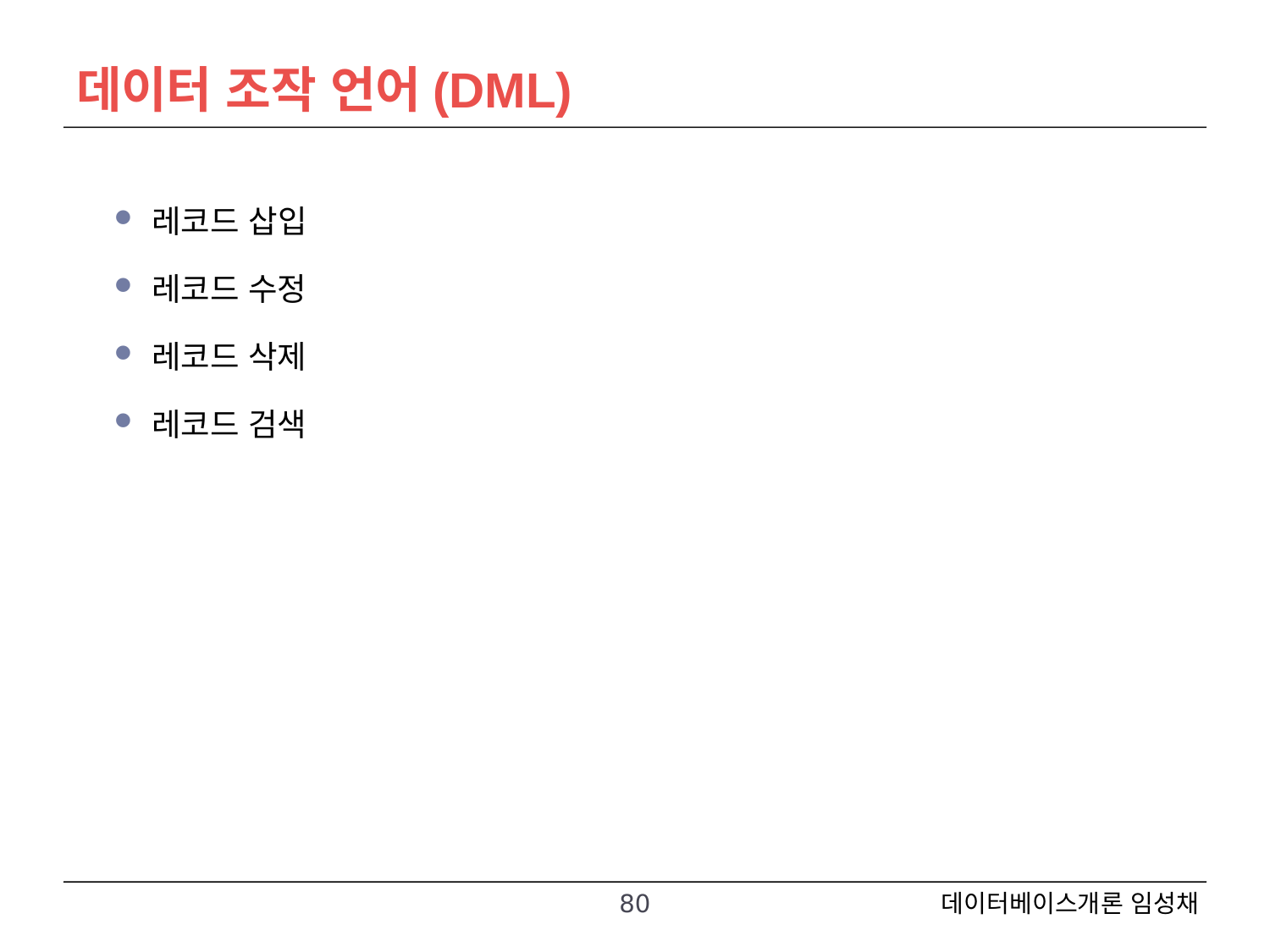

# 데이터 조작 언어(DML)
레코드 삽입
레코드 수정
레코드 삭제
레코드 검색
80
데이터베이스개론 임성채